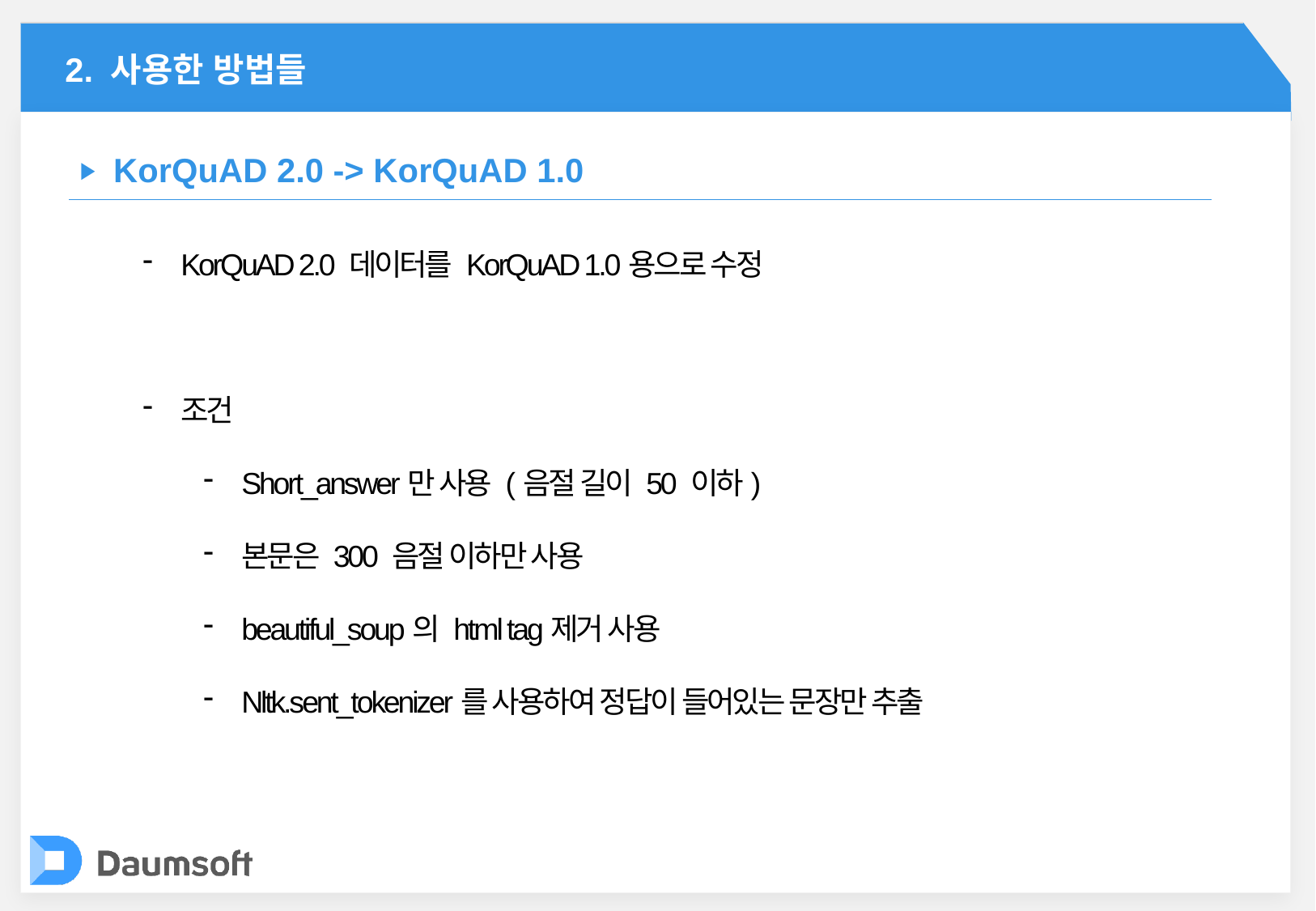

2. 사용한 방법들
KorQuAD 2.0 -> KorQuAD 1.0
 ▶
KorQuAD 2.0 데이터를 KorQuAD 1.0용으로 수정

조건
Short_answer만 사용 (음절 길이 50 이하)
본문은 300 음절 이하만 사용
beautiful_soup의 html tag제거 사용
Nltk.sent_tokenizer를 사용하여 정답이 들어있는 문장만 추출